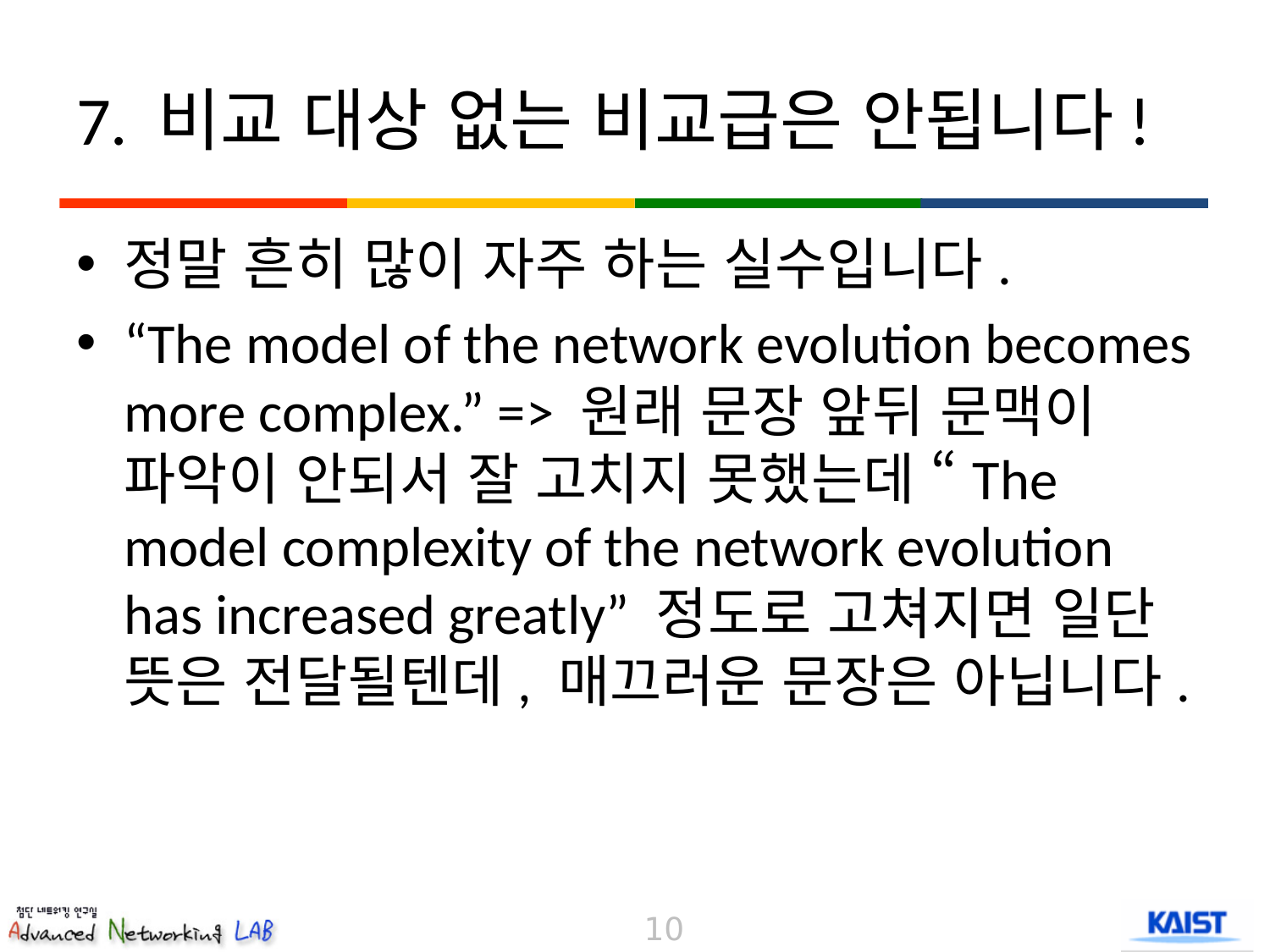

# 7. 비교 대상 없는 비교급은 안됩니다!
정말 흔히 많이 자주 하는 실수입니다.
“The model of the network evolution becomes more complex.” => 원래 문장 앞뒤 문맥이 파악이 안되서 잘 고치지 못했는데 “The model complexity of the network evolution has increased greatly” 정도로 고쳐지면 일단 뜻은 전달될텐데, 매끄러운 문장은 아닙니다.

10